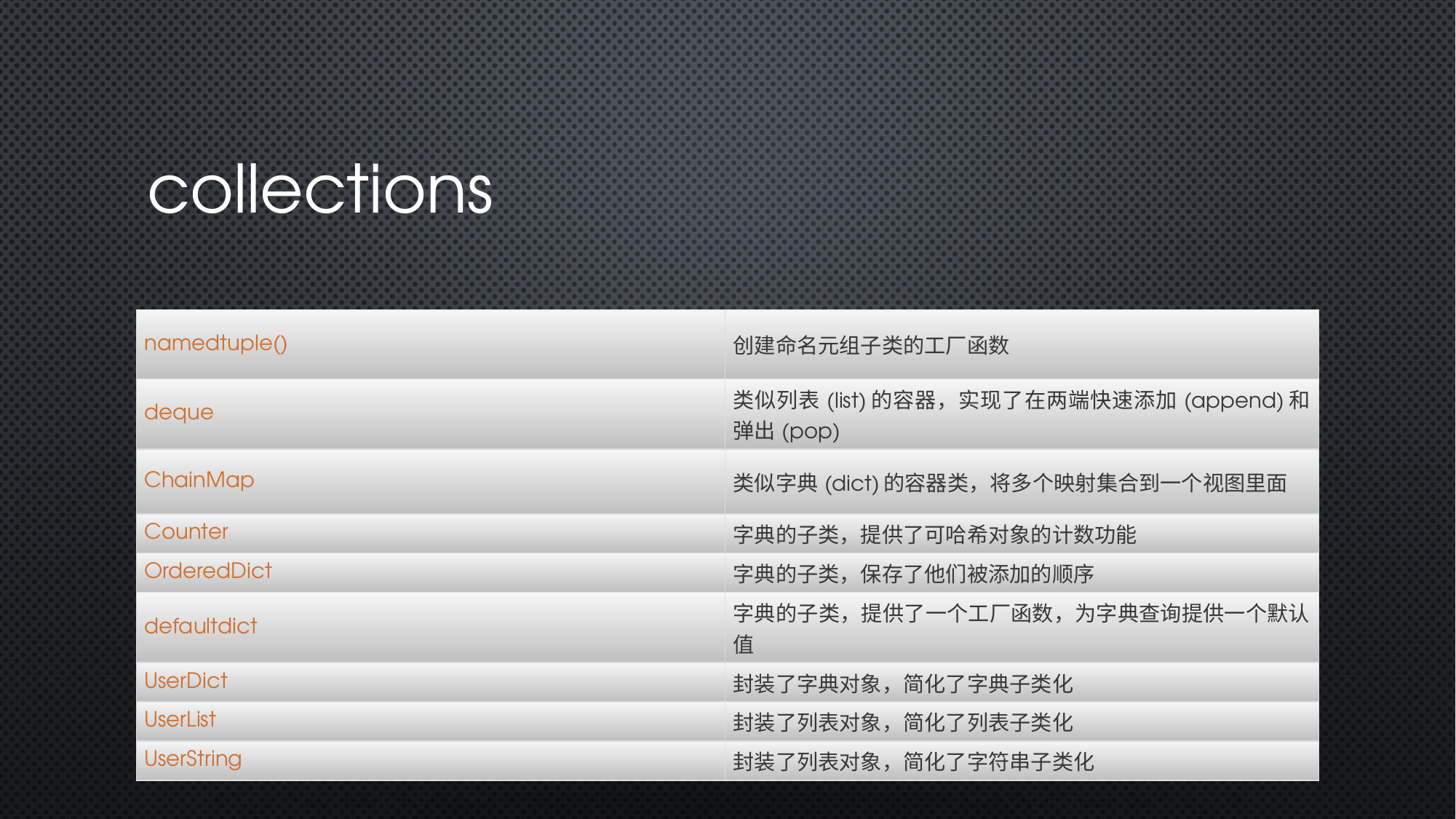

# collections
| namedtuple() | 创建命名元组子类的工厂函数 |
| --- | --- |
| deque | 类似列表(list)的容器，实现了在两端快速添加(append)和弹出(pop) |
| ChainMap | 类似字典(dict)的容器类，将多个映射集合到一个视图里面 |
| Counter | 字典的子类，提供了可哈希对象的计数功能 |
| OrderedDict | 字典的子类，保存了他们被添加的顺序 |
| defaultdict | 字典的子类，提供了一个工厂函数，为字典查询提供一个默认值 |
| UserDict | 封装了字典对象，简化了字典子类化 |
| UserList | 封装了列表对象，简化了列表子类化 |
| UserString | 封装了列表对象，简化了字符串子类化 |